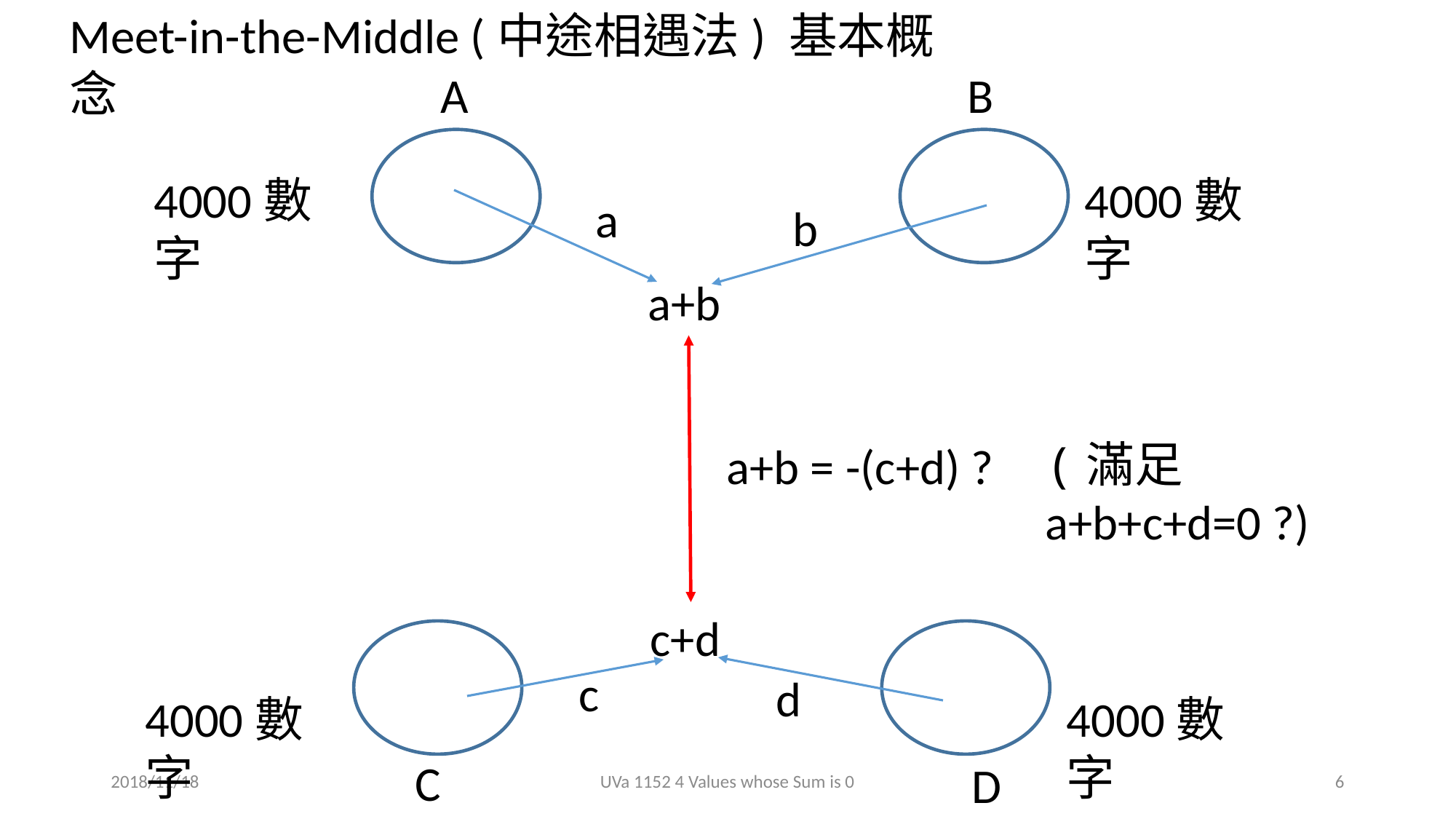

Meet-in-the-Middle (中途相遇法) 基本概念
A
B

4000數字
4000數字
a
b
a+b
(滿足 a+b+c+d=0 ?)
a+b = -(c+d) ?
c+d

c
d
4000數字
4000數字
C
D
2018/11/18
UVa 1152 4 Values whose Sum is 0
6